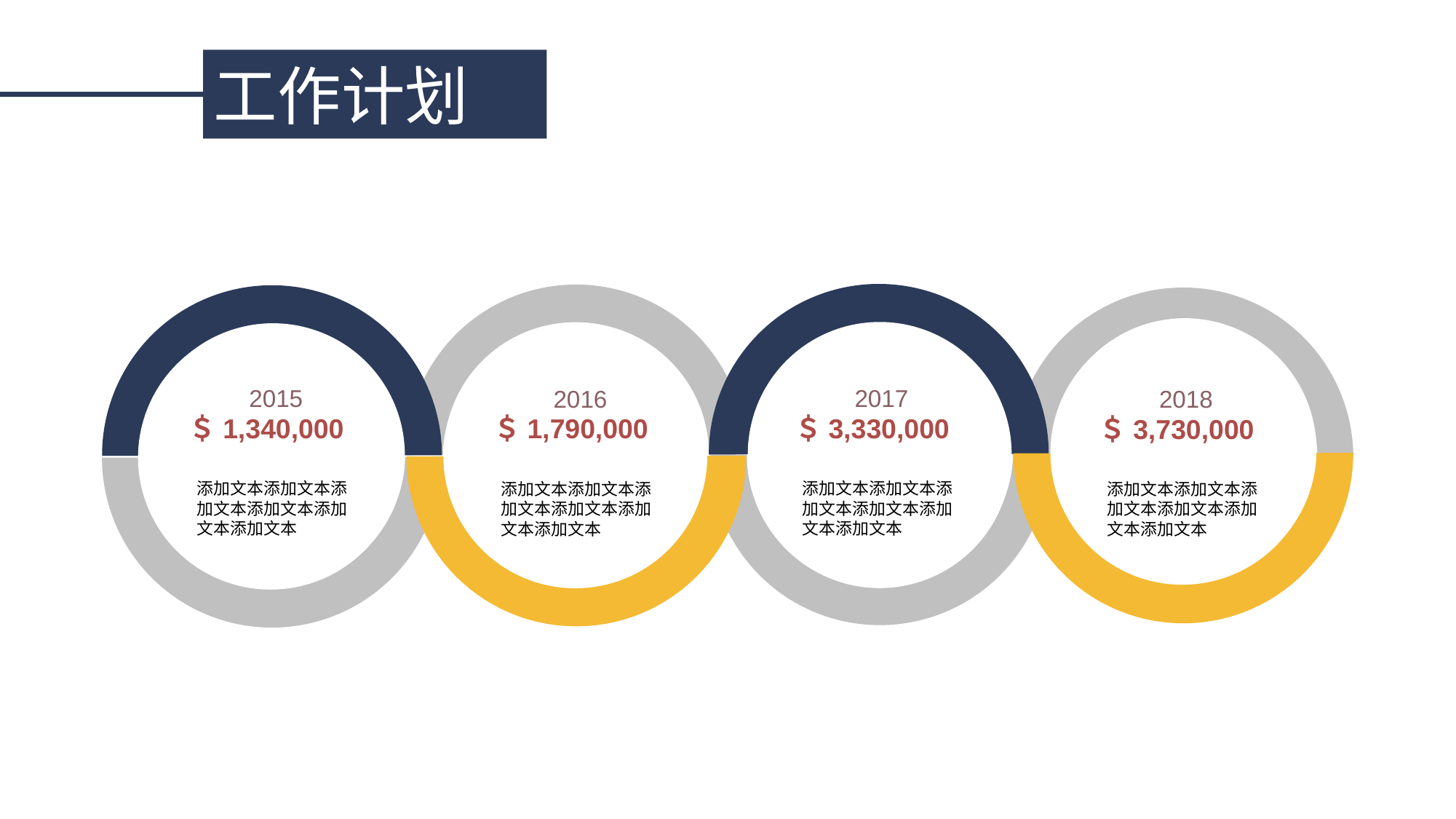

工作计划

2015
2017
2016
2018
＄1,340,000
＄3,330,000
＄1,790,000
＄3,730,000
添加文本添加文本添加文本添加文本添加文本添加文本
添加文本添加文本添加文本添加文本添加文本添加文本
添加文本添加文本添加文本添加文本添加文本添加文本
添加文本添加文本添加文本添加文本添加文本添加文本